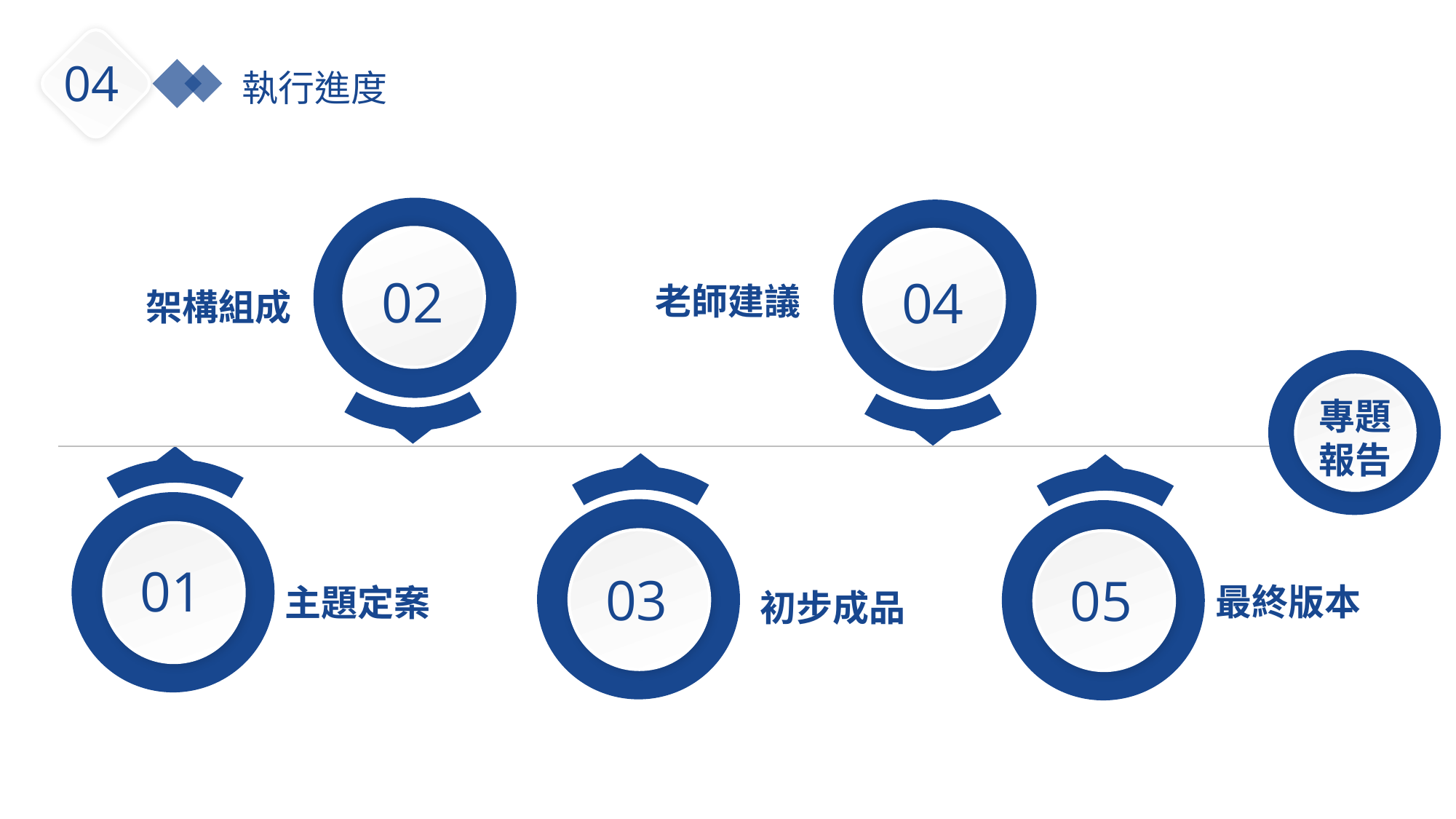

04
執行進度

老師建議

架構組成
02
04

專題報告

最終版本
主題定案

初步成品
01
03
05